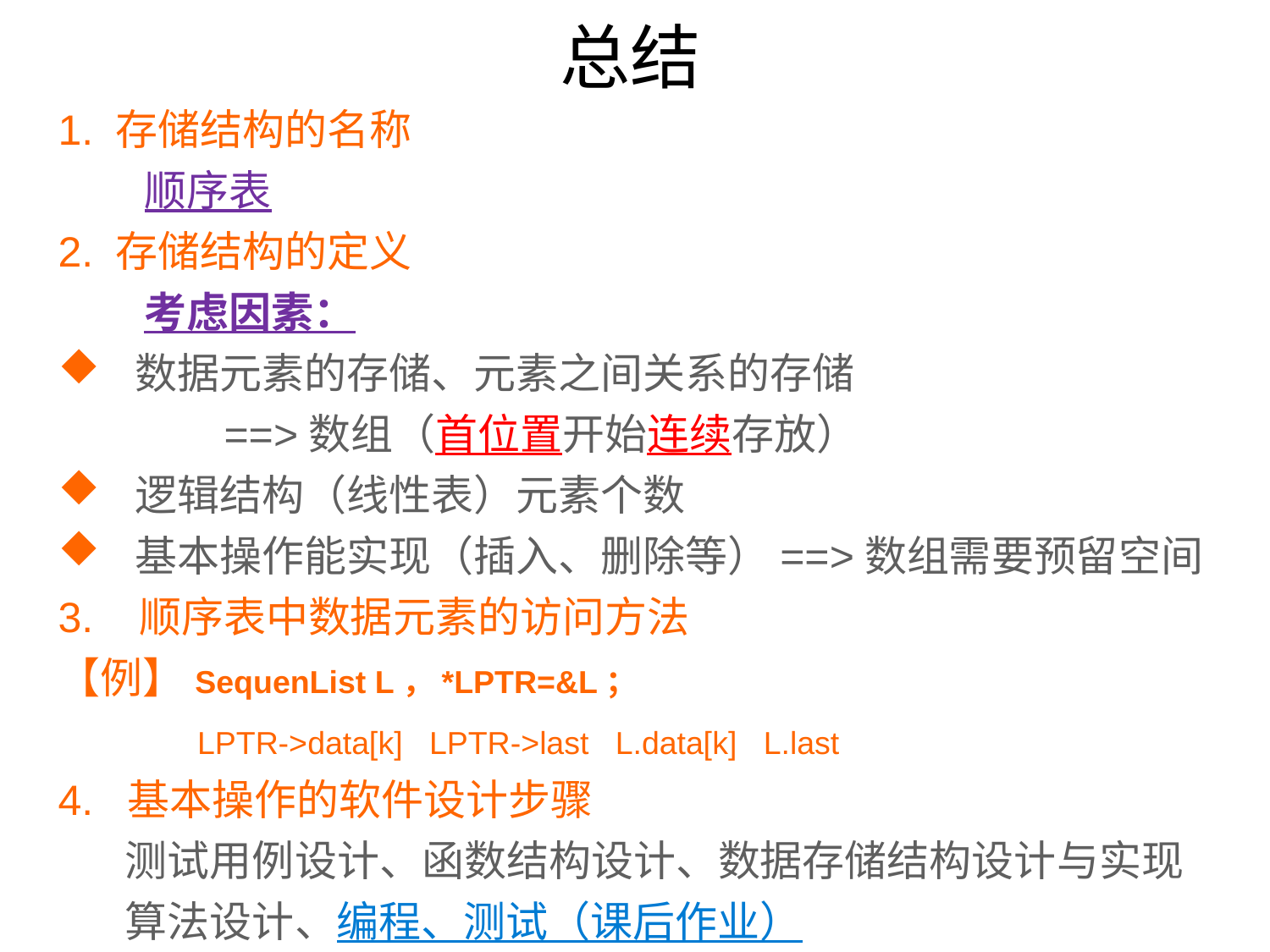

# 总结
1. 存储结构的名称
        顺序表
2. 存储结构的定义
        考虑因素：
  数据元素的存储、元素之间关系的存储
              ==>数组（首位置开始连续存放）
  逻辑结构（线性表）元素个数
  基本操作能实现（插入、删除等）==>数组需要预留空间
3.   顺序表中数据元素的访问方法
【例】SequenList L，*LPTR=&L；
            LPTR->data[k]   LPTR->last   L.data[k]   L.last
4.  基本操作的软件设计步骤
      测试用例设计、函数结构设计、数据存储结构设计与实现
      算法设计、编程、测试（课后作业）
56